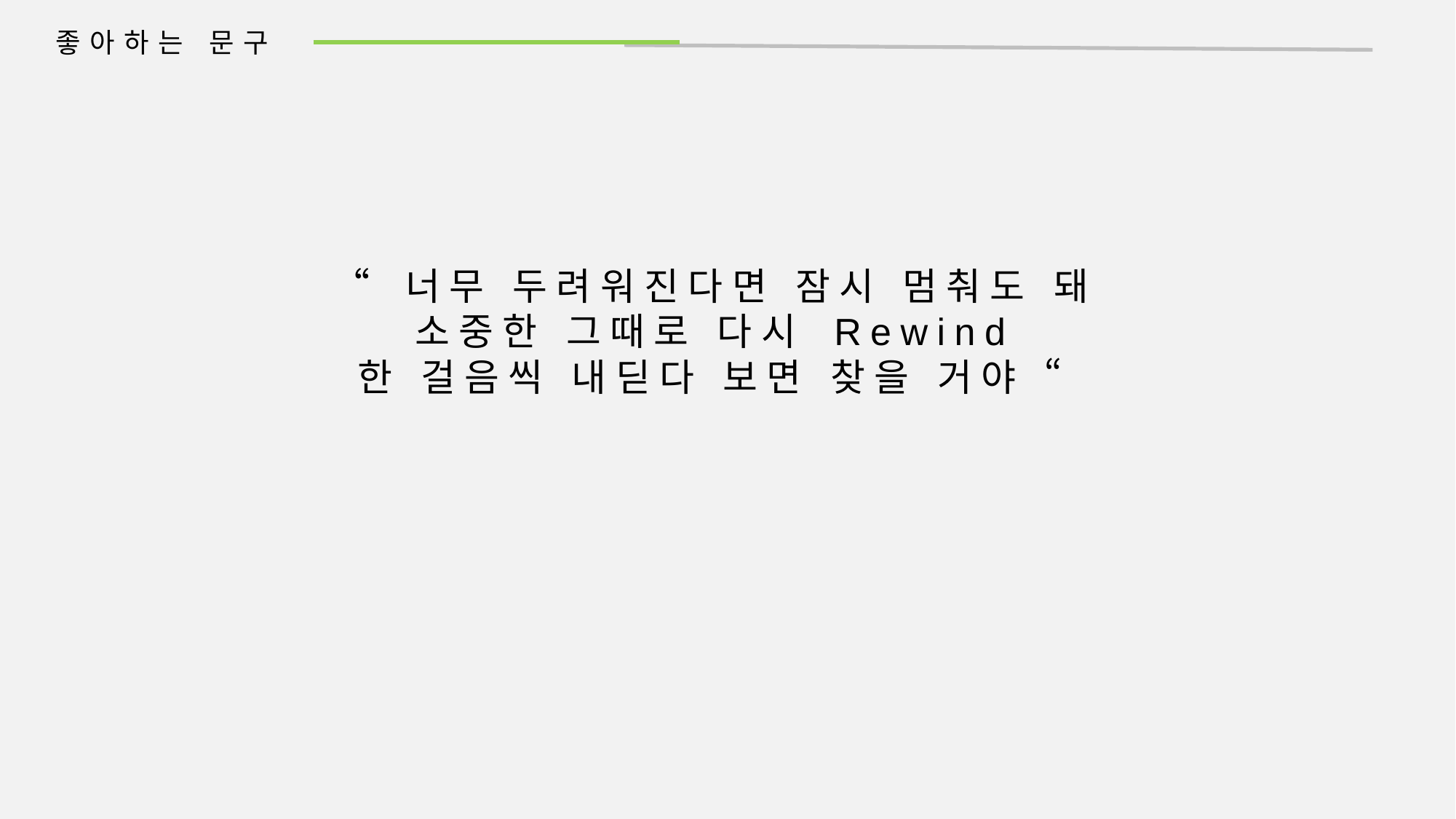

좋아하는 문구
“ 너무 두려워진다면 잠시 멈춰도 돼
소중한 그때로 다시 Rewind
한 걸음씩 내딛다 보면 찾을 거야 “